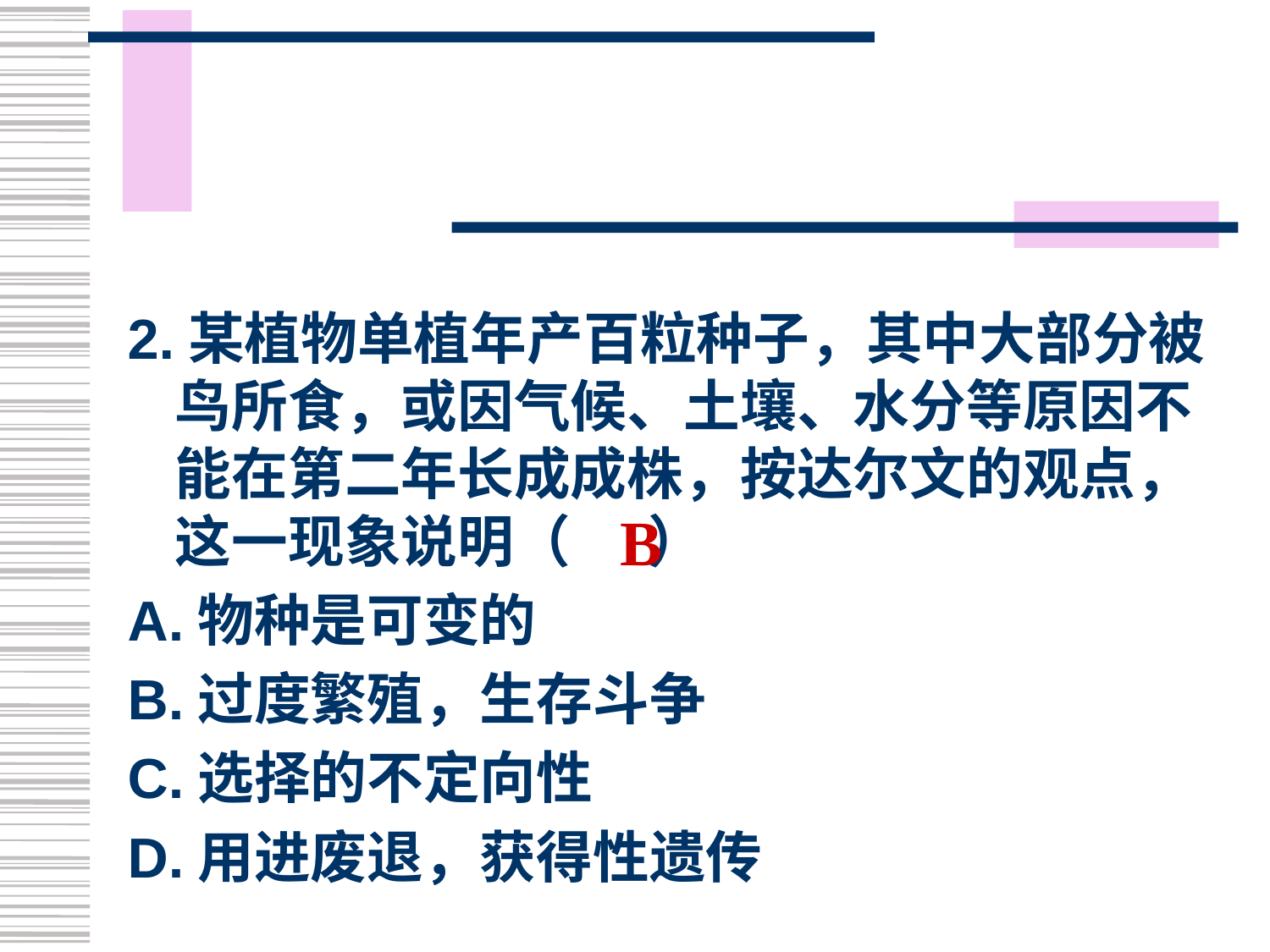

2.某植物单植年产百粒种子，其中大部分被鸟所食，或因气候、土壤、水分等原因不能在第二年长成成株，按达尔文的观点，这一现象说明（      ）
A.物种是可变的
B.过度繁殖，生存斗争
C.选择的不定向性
D.用进废退，获得性遗传
B